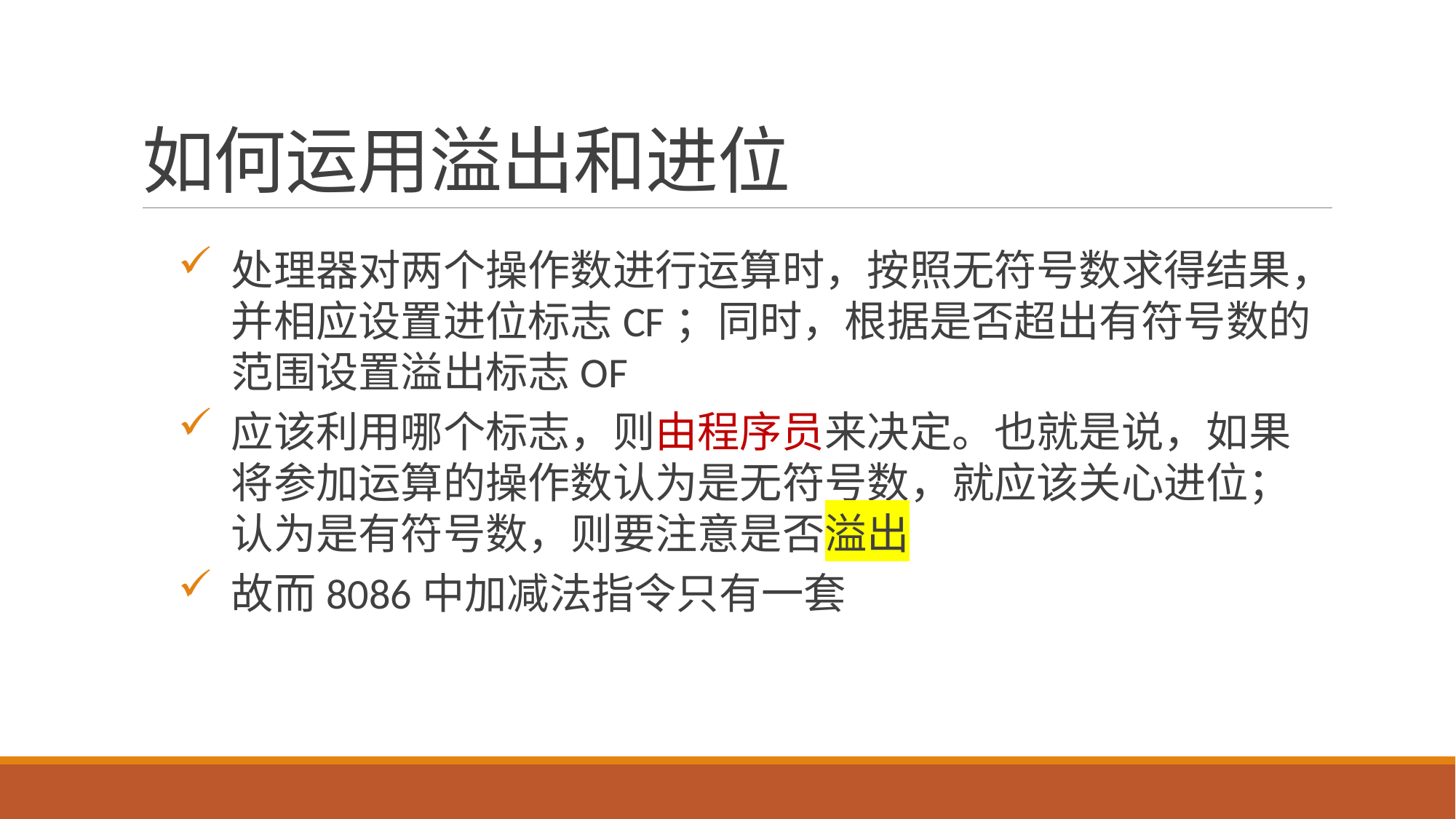

# 如何运用溢出和进位
处理器对两个操作数进行运算时，按照无符号数求得结果，并相应设置进位标志CF；同时，根据是否超出有符号数的范围设置溢出标志OF
应该利用哪个标志，则由程序员来决定。也就是说，如果将参加运算的操作数认为是无符号数，就应该关心进位；认为是有符号数，则要注意是否溢出
故而8086中加减法指令只有一套